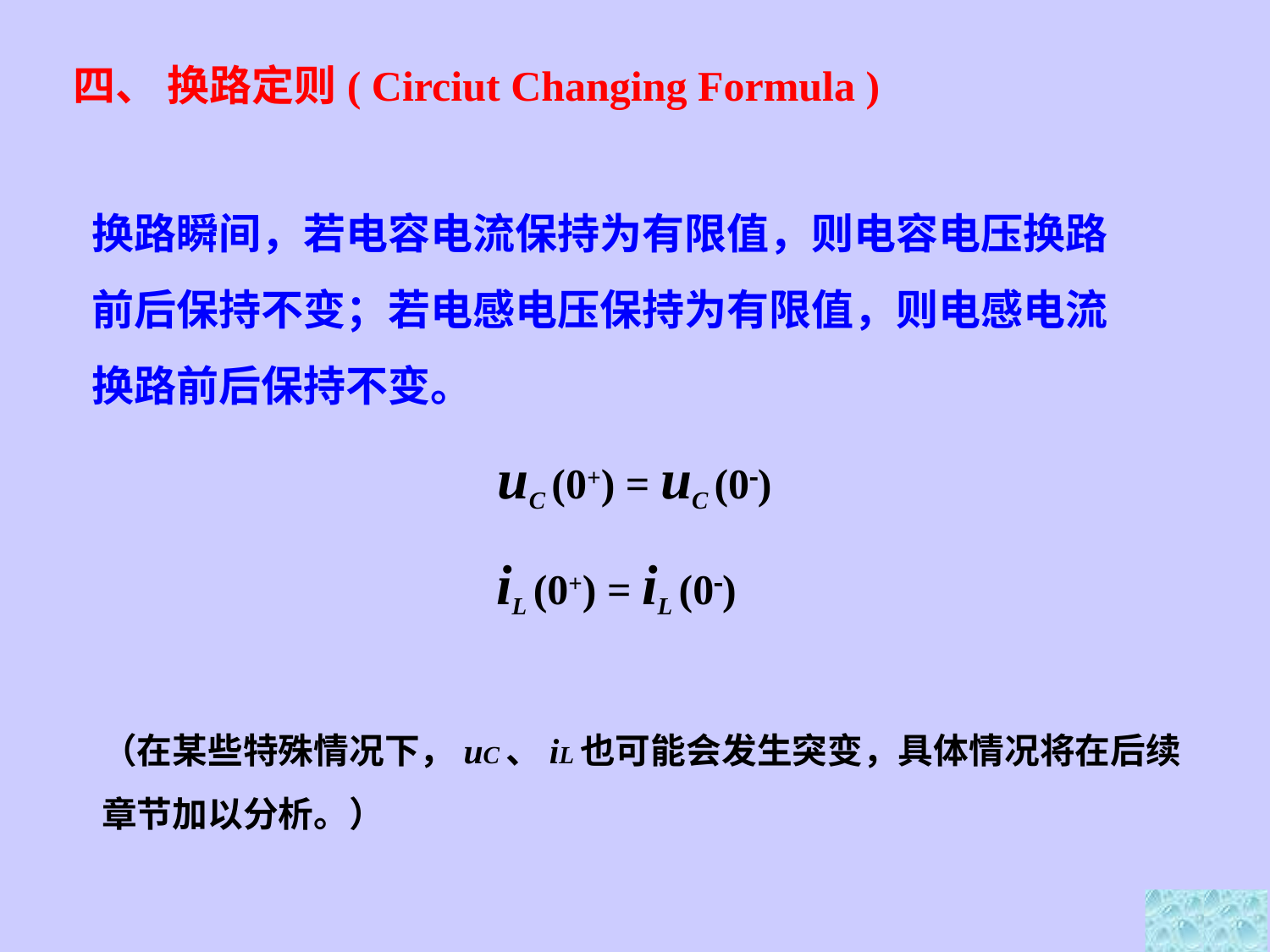

四、 换路定则( Circiut Changing Formula )
换路瞬间，若电容电流保持为有限值，则电容电压换路前后保持不变；若电感电压保持为有限值，则电感电流换路前后保持不变。
uC (0+) = uC (0−)
iL (0+) = iL (0−)
（在某些特殊情况下，uC、iL也可能会发生突变，具体情况将在后续章节加以分析。）